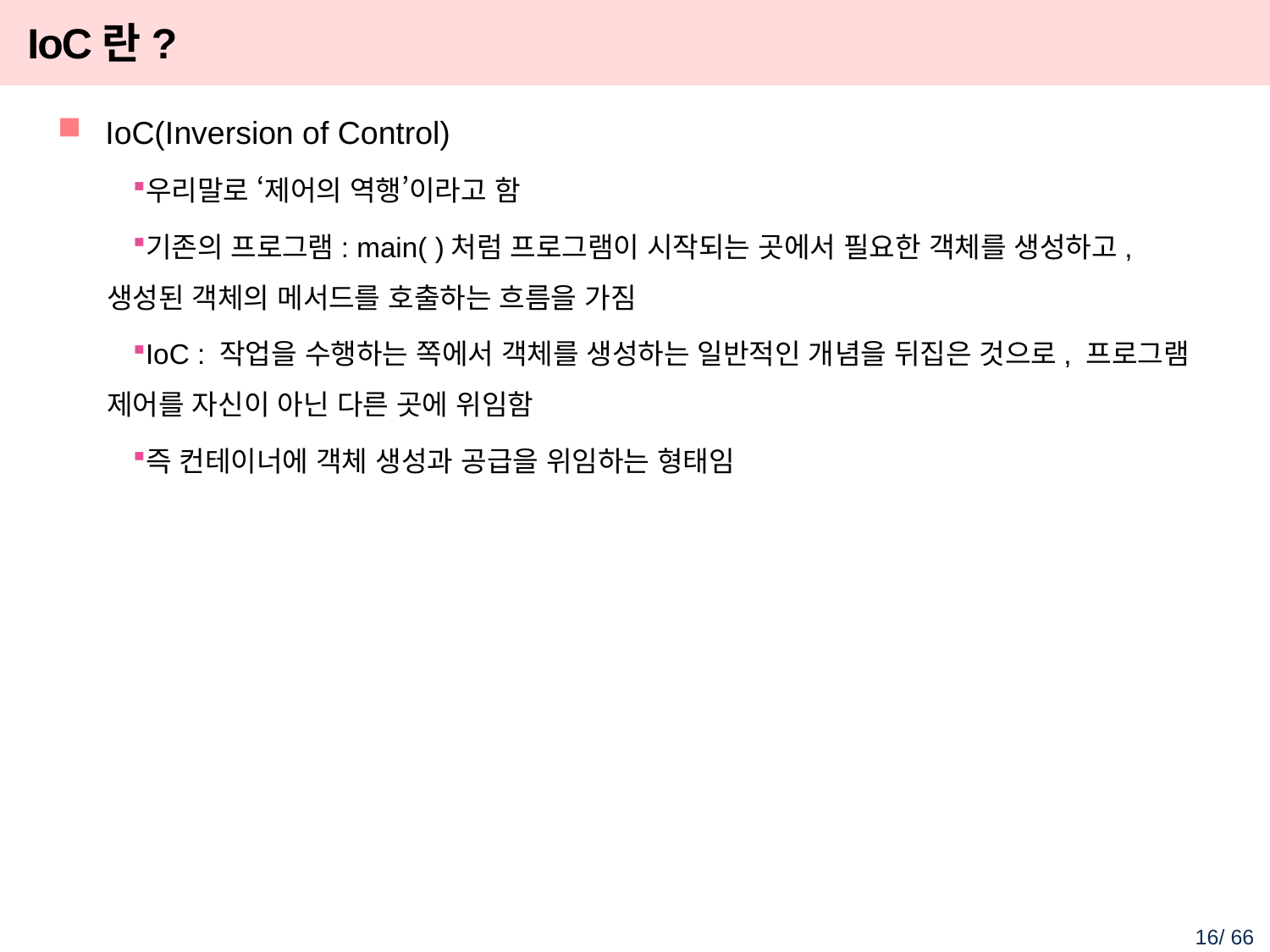

# IoC란?
IoC(Inversion of Control)
우리말로 ‘제어의 역행’이라고 함
기존의 프로그램: main( )처럼 프로그램이 시작되는 곳에서 필요한 객체를 생성하고, 생성된 객체의 메서드를 호출하는 흐름을 가짐
IoC : 작업을 수행하는 쪽에서 객체를 생성하는 일반적인 개념을 뒤집은 것으로, 프로그램 제어를 자신이 아닌 다른 곳에 위임함
즉 컨테이너에 객체 생성과 공급을 위임하는 형태임